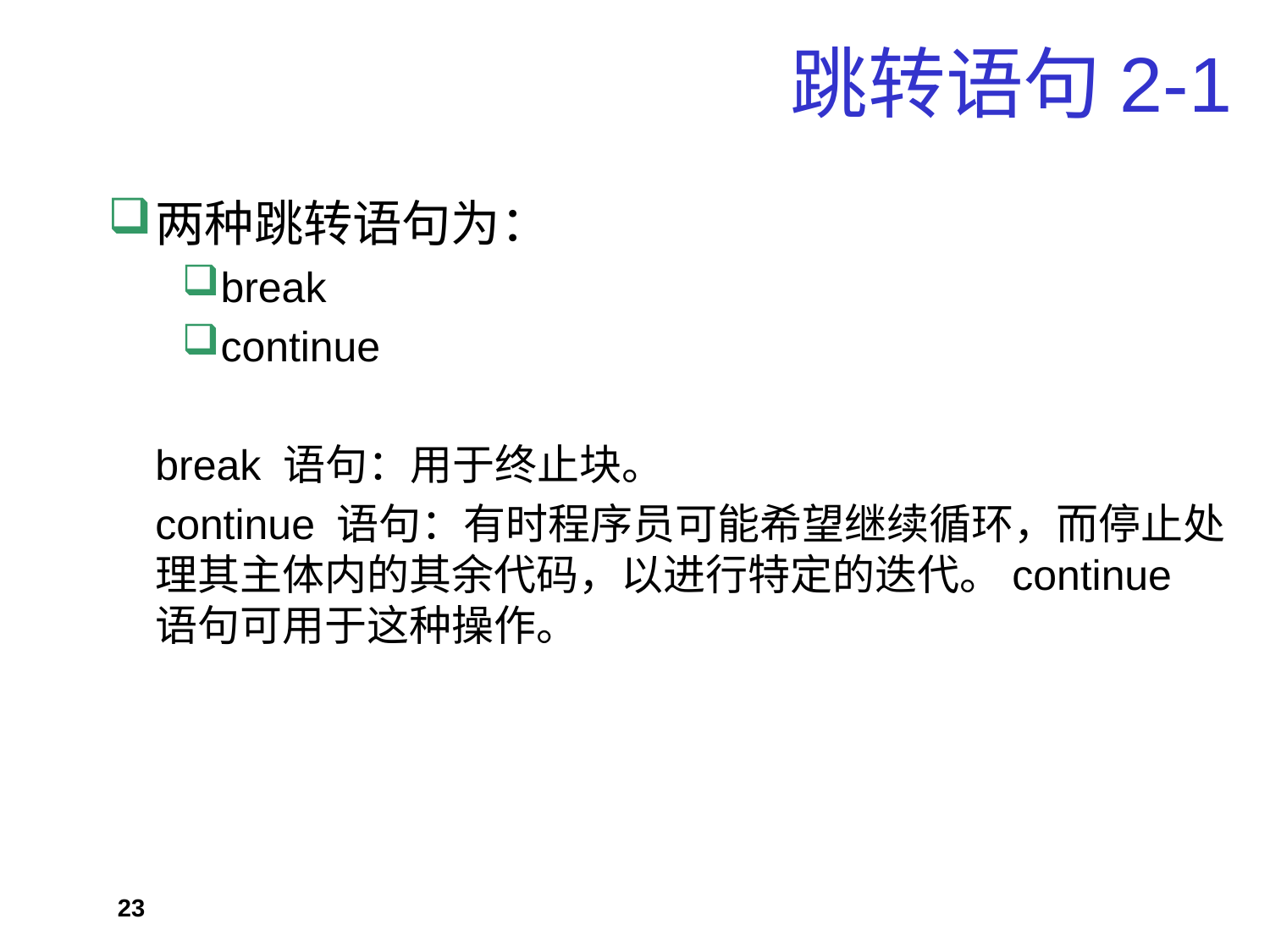

# 跳转语句2-1
两种跳转语句为：
break
continue

    break 语句：用于终止块。
    continue 语句：有时程序员可能希望继续循环，而停止处理其主体内的其余代码，以进行特定的迭代。continue 语句可用于这种操作。
23